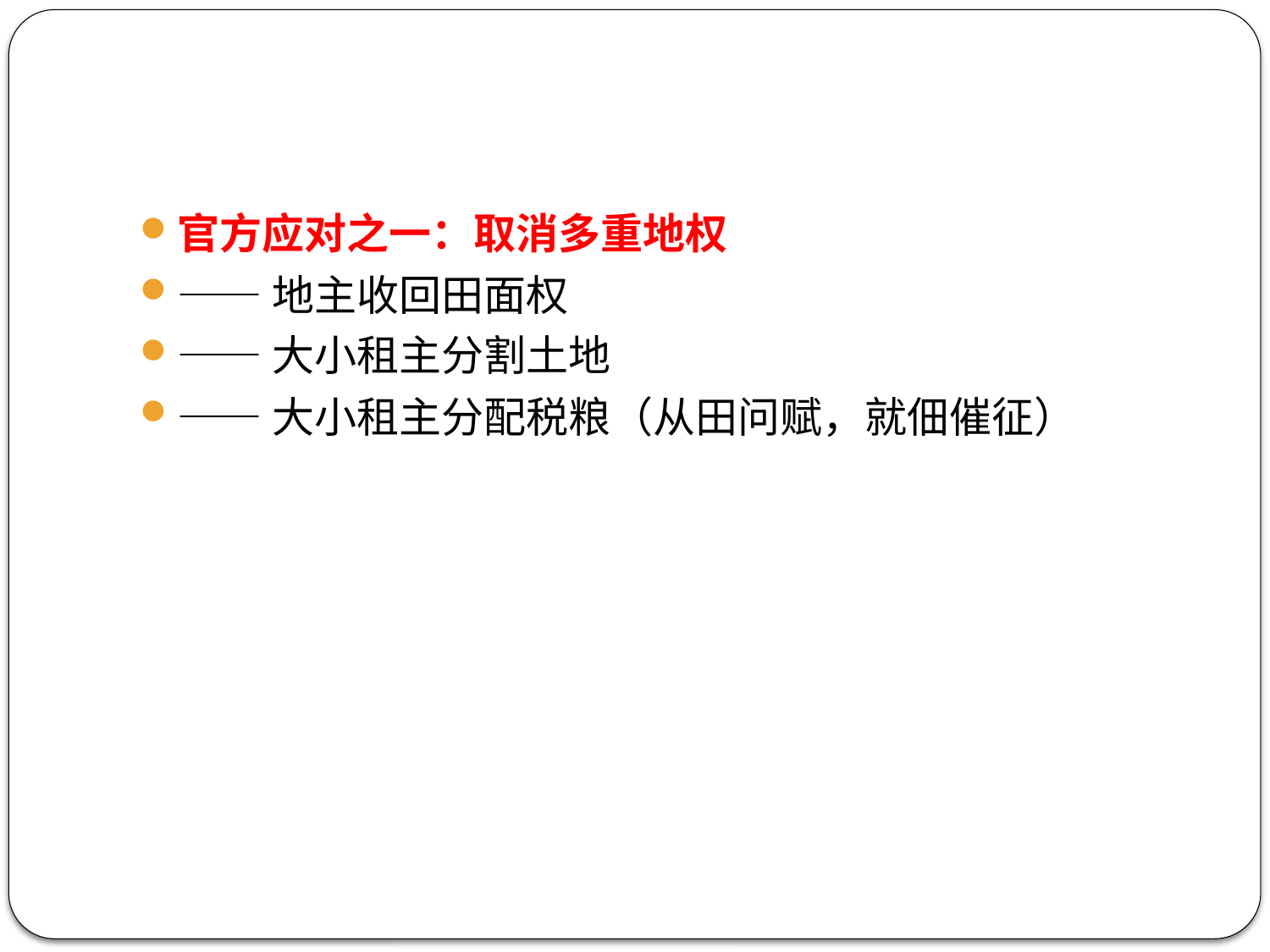

#
官方应对之一：取消多重地权
——地主收回田面权
——大小租主分割土地
——大小租主分配税粮（从田问赋，就佃催征）